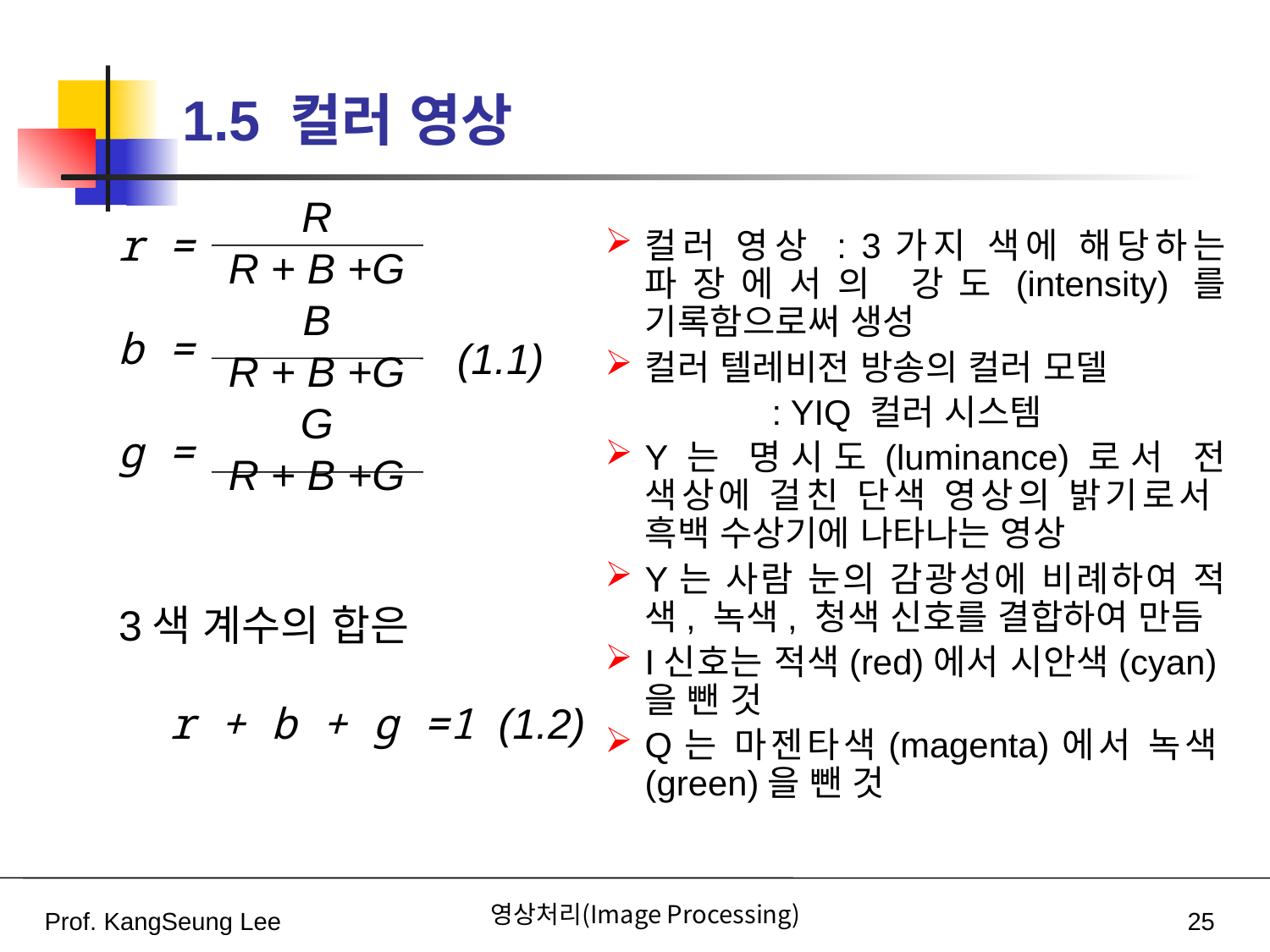

# 1.5 컬러 영상
R
R + B +G
B
R + B +G
G
R + B +G
컬러 영상 : 3가지 색에 해당하는 파장에서의 강도(intensity)를 기록함으로써 생성
컬러 텔레비전 방송의 컬러 모델
		: YIQ 컬러 시스템
Y는 명시도(luminance)로서 전 색상에 걸친 단색 영상의 밝기로서  흑백 수상기에 나타나는 영상
Y는 사람 눈의 감광성에 비례하여 적색, 녹색, 청색 신호를 결합하여 만듬
I신호는 적색(red)에서 시안색(cyan)을 뺀 것
Q는 마젠타색(magenta)에서 녹색(green)을 뺀 것
r =

b =

g =

(1.1)

3색 계수의 합은

	 r + b + g =1  (1.2)
Prof. KangSeung Lee
영상처리(Image Processing)
25